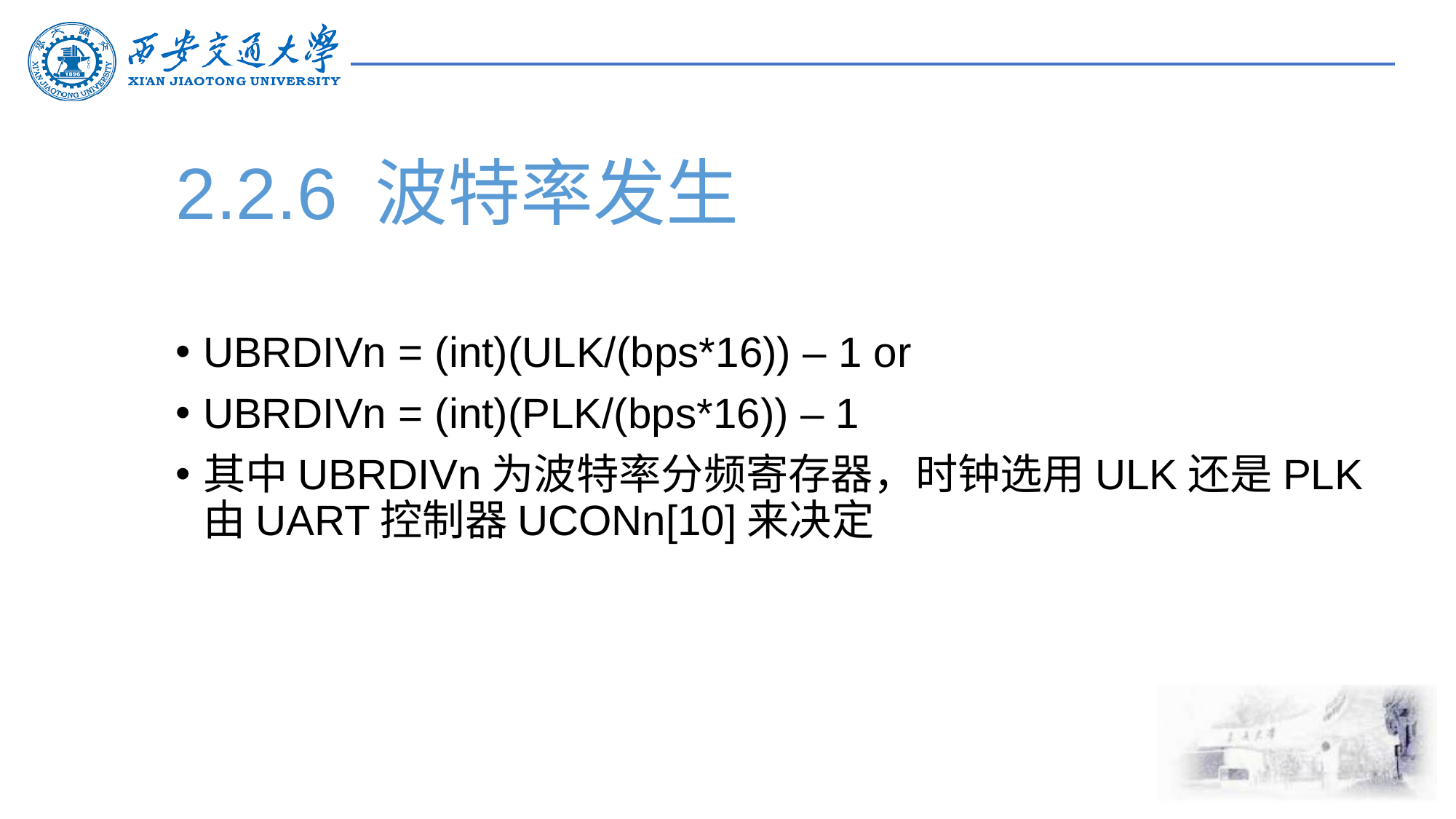

# 2.2.6 波特率发生
UBRDIVn = (int)(ULK/(bps*16)) – 1 or
UBRDIVn = (int)(PLK/(bps*16)) – 1
其中UBRDIVn为波特率分频寄存器，时钟选用ULK还是PLK由UART控制器UCONn[10]来决定